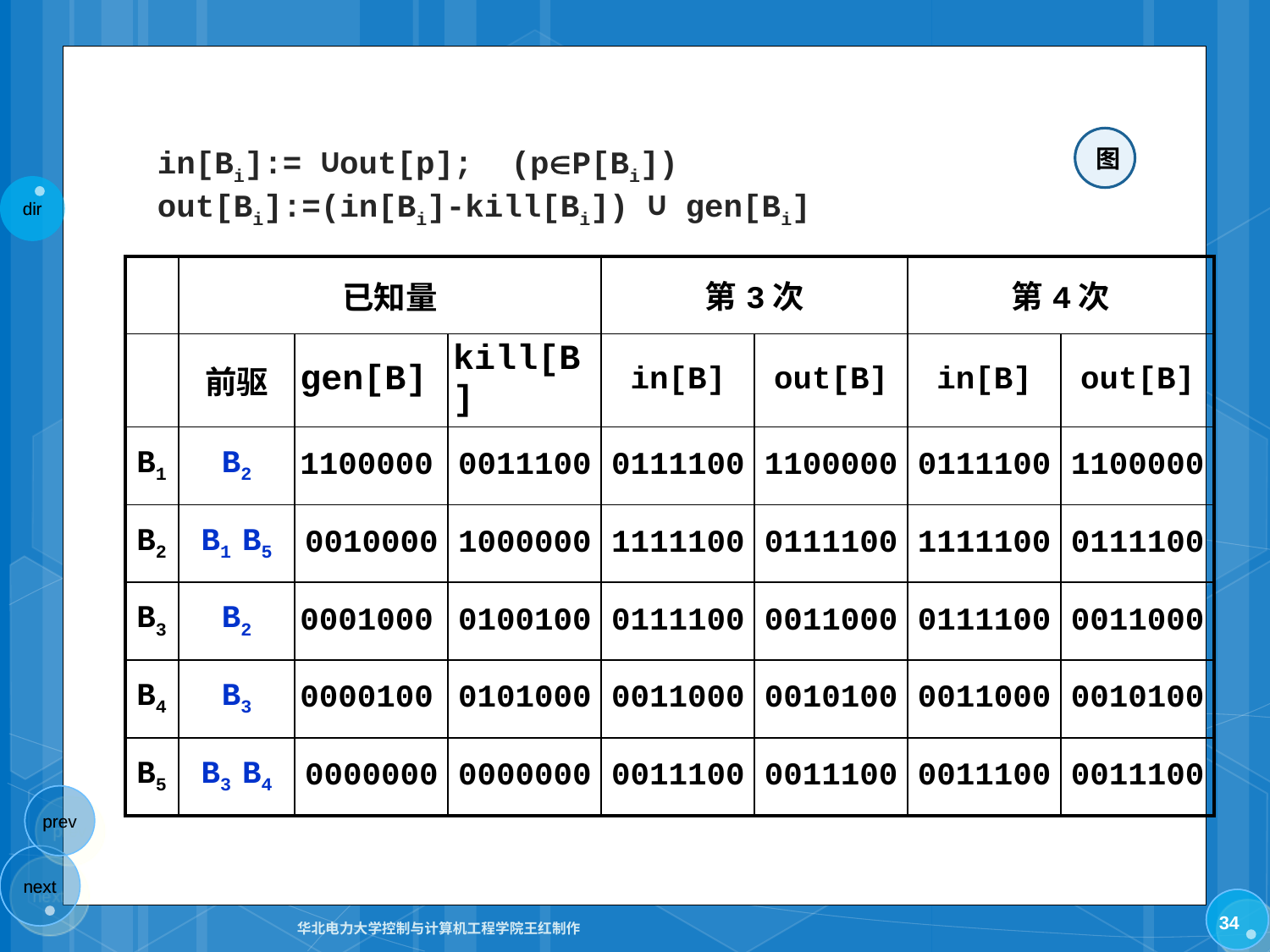

图
in[Bi]:= ∪out[p];  (p∈P[Bi])
out[Bi]:=(in[Bi]-kill[Bi]) ∪ gen[Bi]
|  | 已知量 |  |  | 第3次 |  | 第4次 |  |
| --- | --- | --- | --- | --- | --- | --- | --- |
|  | 前驱 | gen[B] | kill[B] | in[B] | out[B] | in[B] | out[B] |
| B1 | B2 | 1100000 | 0011100 | 0111100 | 1100000 | 0111100 | 1100000 |
| B2 | B1 B5 | 0010000 | 1000000 | 1111100 | 0111100 | 1111100 | 0111100 |
| B3 | B2 | 0001000 | 0100100 | 0111100 | 0011000 | 0111100 | 0011000 |
| B4 | B3 | 0000100 | 0101000 | 0011000 | 0010100 | 0011000 | 0010100 |
| B5 | B3 B4 | 0000000 | 0000000 | 0011100 | 0011100 | 0011100 | 0011100 |
34
华北电力大学控制与计算机工程学院王红制作